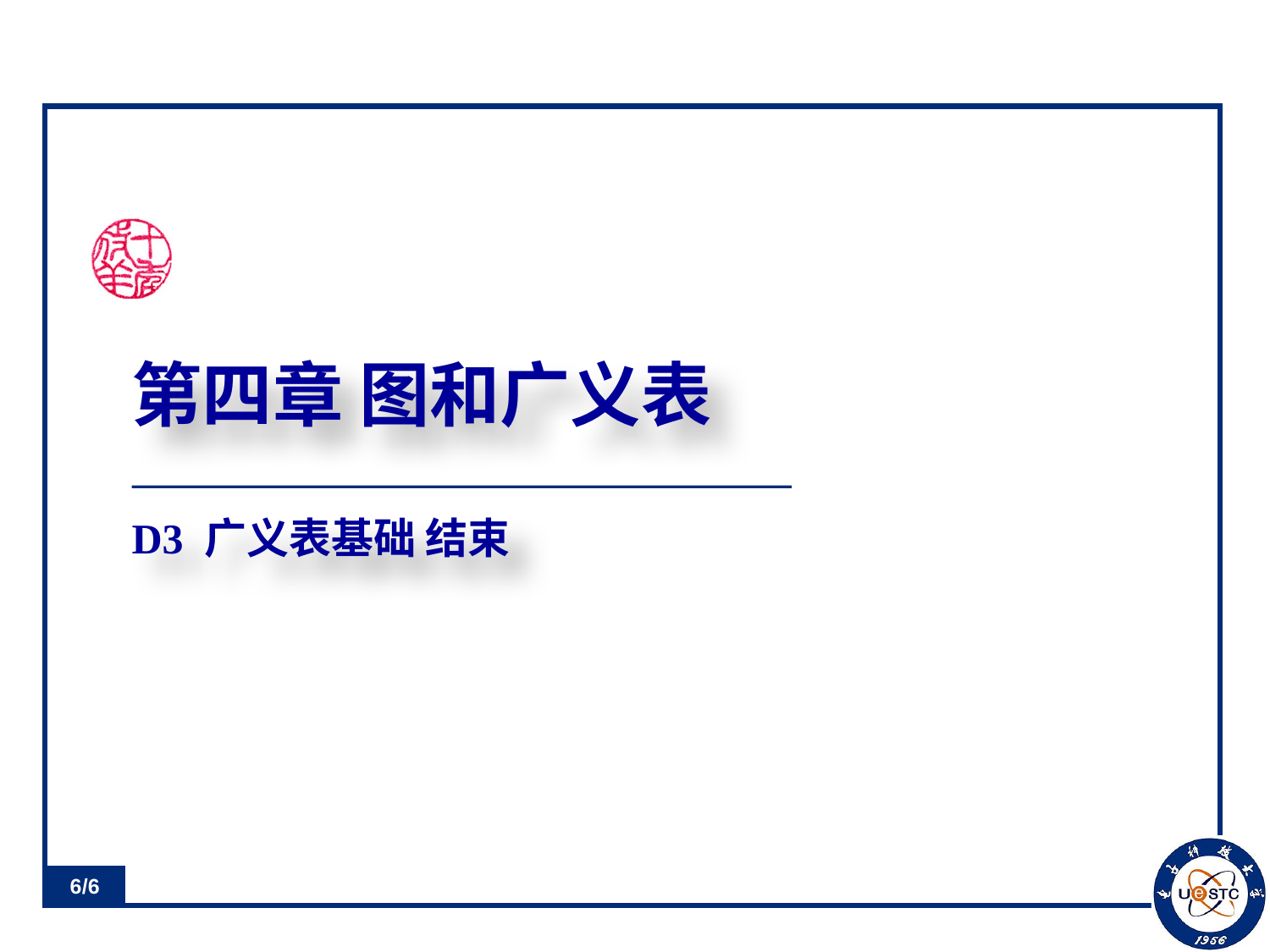

# 第四章 图和广义表
D3 广义表基础 结束
6/6